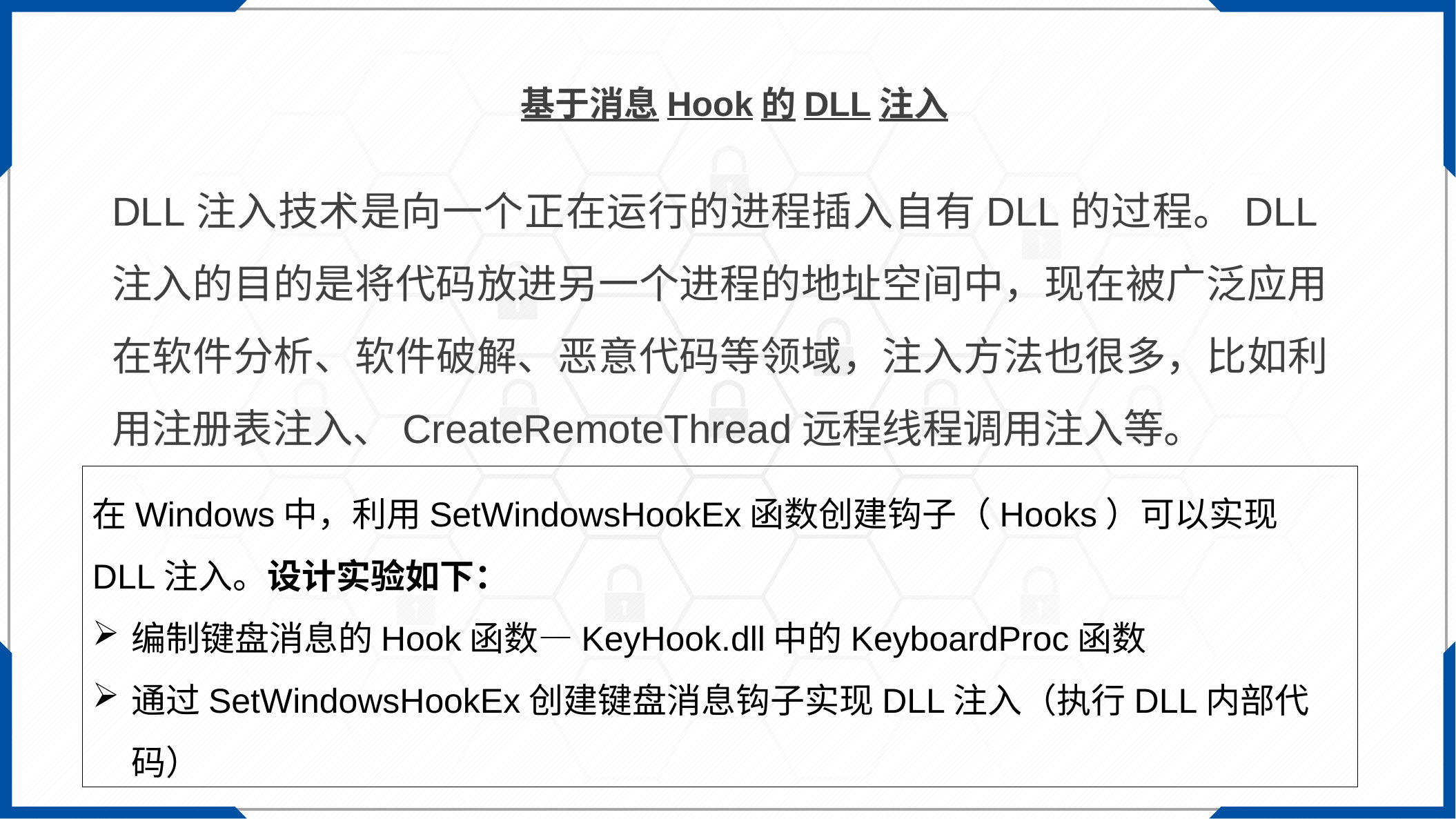

基于消息Hook的DLL注入
DLL注入技术是向一个正在运行的进程插入自有DLL的过程。DLL注入的目的是将代码放进另一个进程的地址空间中，现在被广泛应用在软件分析、软件破解、恶意代码等领域，注入方法也很多，比如利用注册表注入、CreateRemoteThread远程线程调用注入等。
在Windows中，利用SetWindowsHookEx函数创建钩子（Hooks）可以实现DLL注入。设计实验如下：
编制键盘消息的Hook函数—KeyHook.dll中的KeyboardProc函数
通过SetWindowsHookEx创建键盘消息钩子实现DLL注入（执行DLL内部代码）